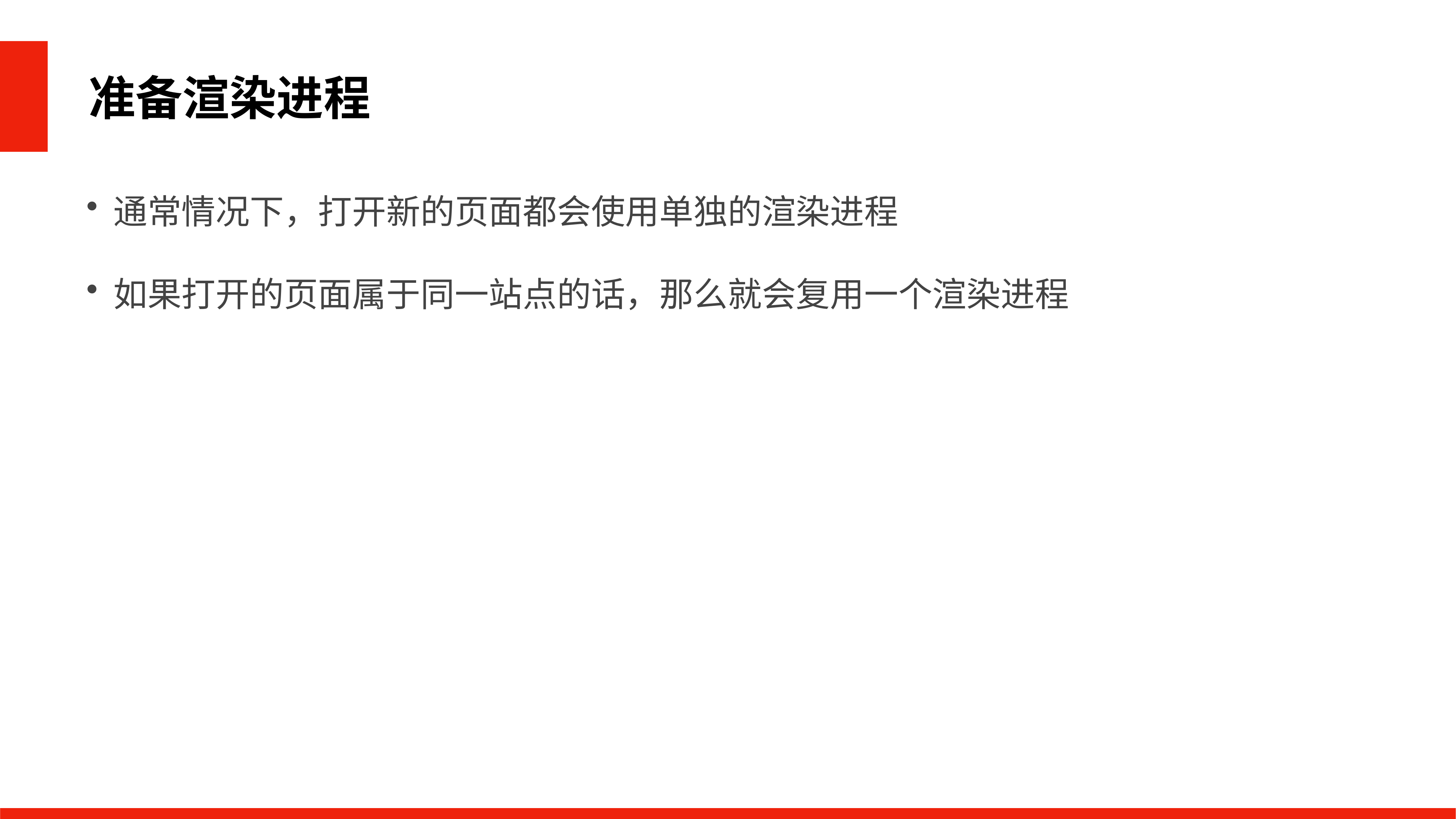

准备渲染进程
通常情况下，打开新的页面都会使用单独的渲染进程
如果打开的页面属于同一站点的话，那么就会复用一个渲染进程
10